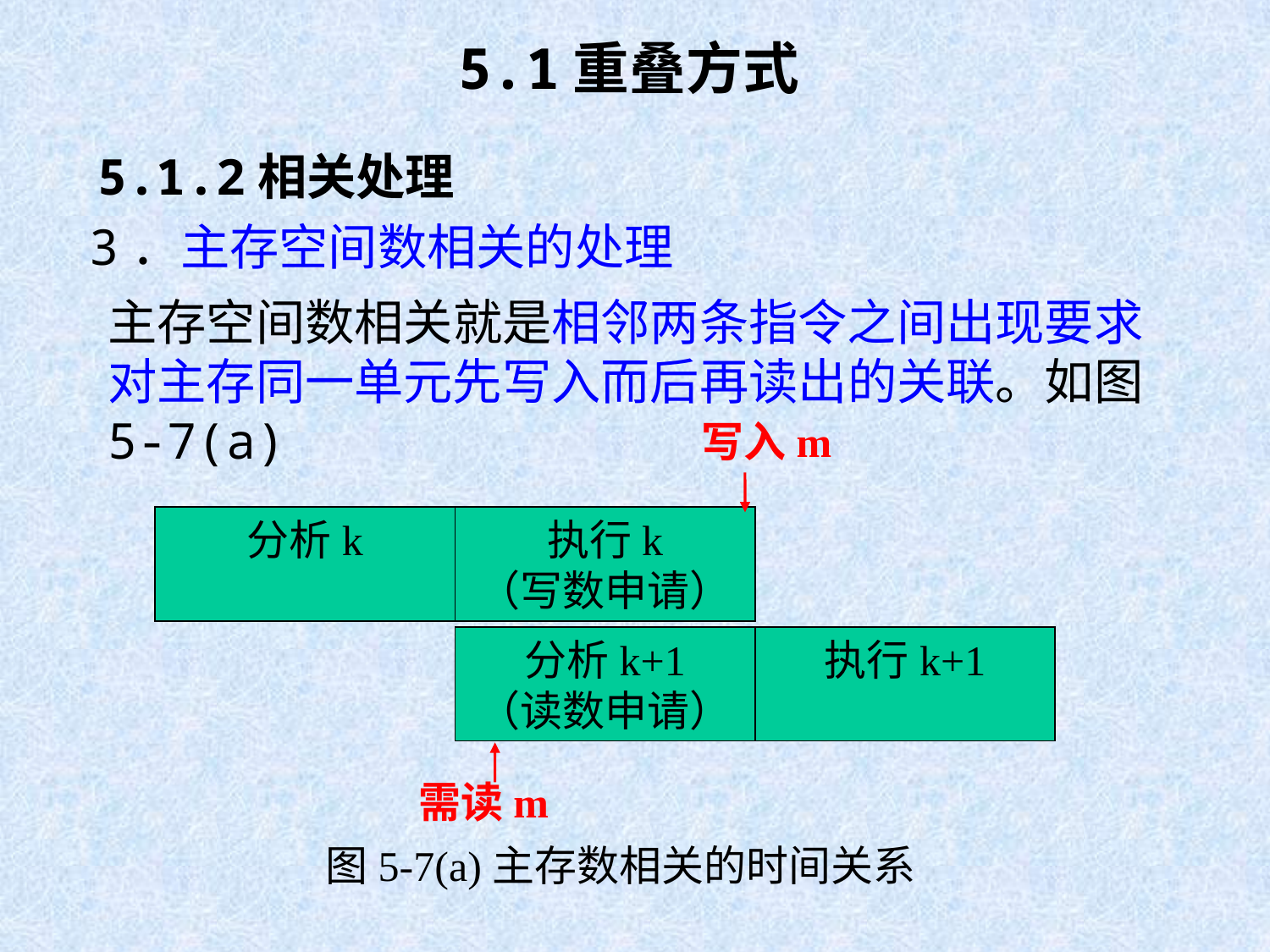

# 5.1重叠方式
5.1.2相关处理
3．主存空间数相关的处理
主存空间数相关就是相邻两条指令之间出现要求对主存同一单元先写入而后再读出的关联。如图5-7(a)
写入m

分析k

执行k
（写数申请）
分析k+1
（读数申请）
执行k+1

需读m
图5-7(a)主存数相关的时间关系